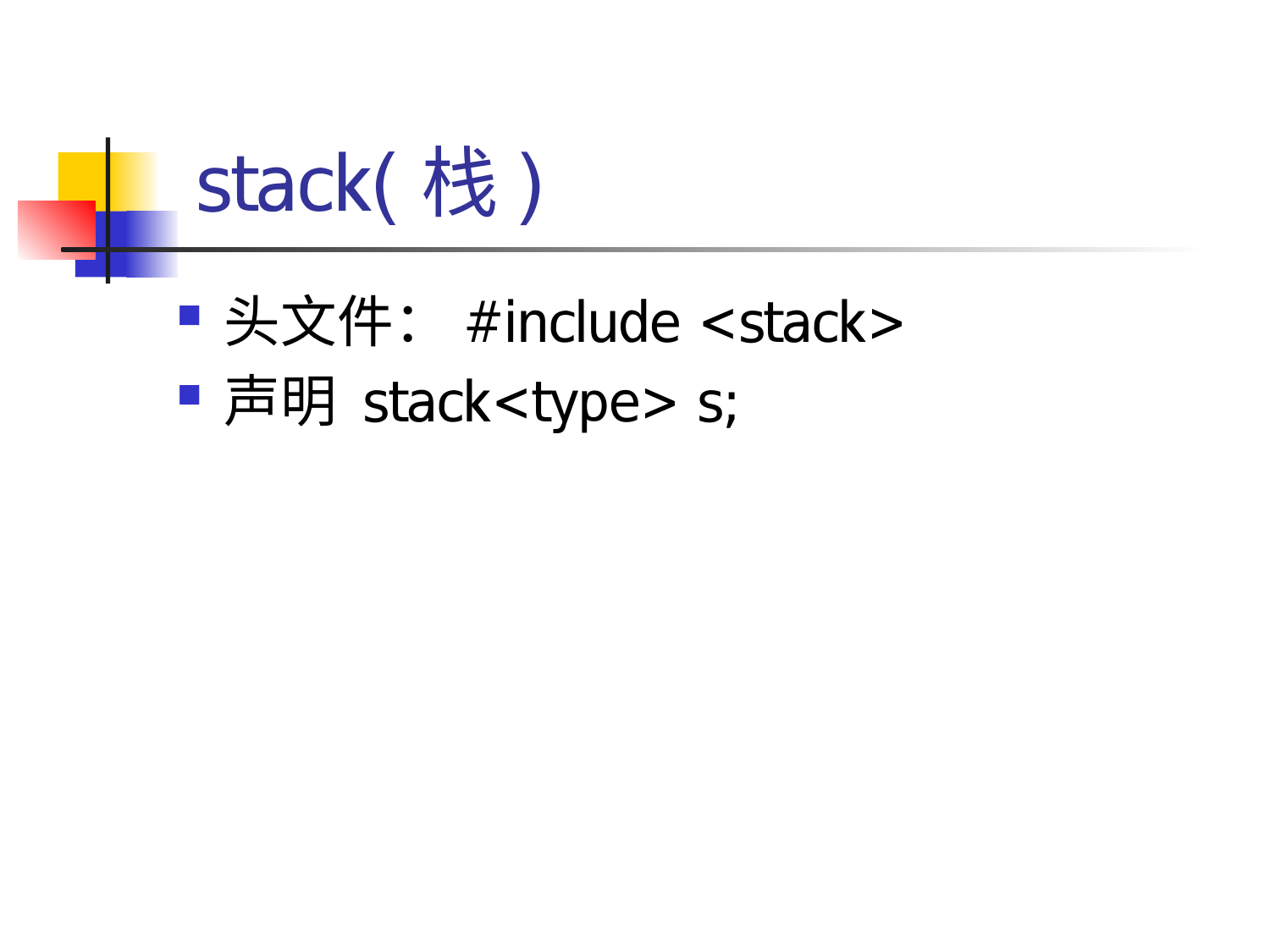

# stack(栈)
头文件：#include <stack>
声明 stack<type> s;